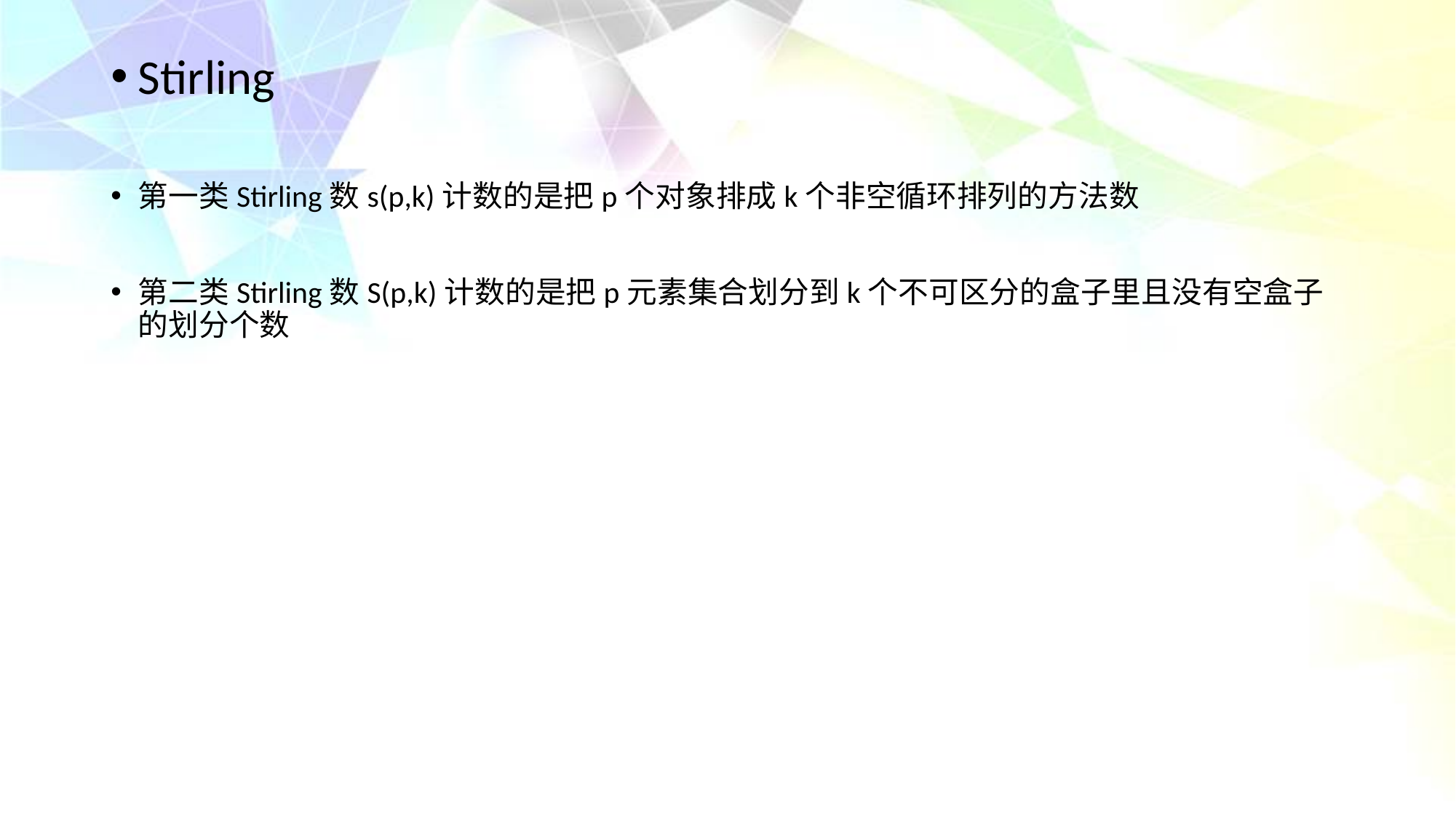

Stirling

第一类Stirling数s(p,k)计数的是把p个对象排成k个非空循环排列的方法数

第二类Stirling数S(p,k)计数的是把p元素集合划分到k个不可区分的盒子里且没有空盒子的划分个数